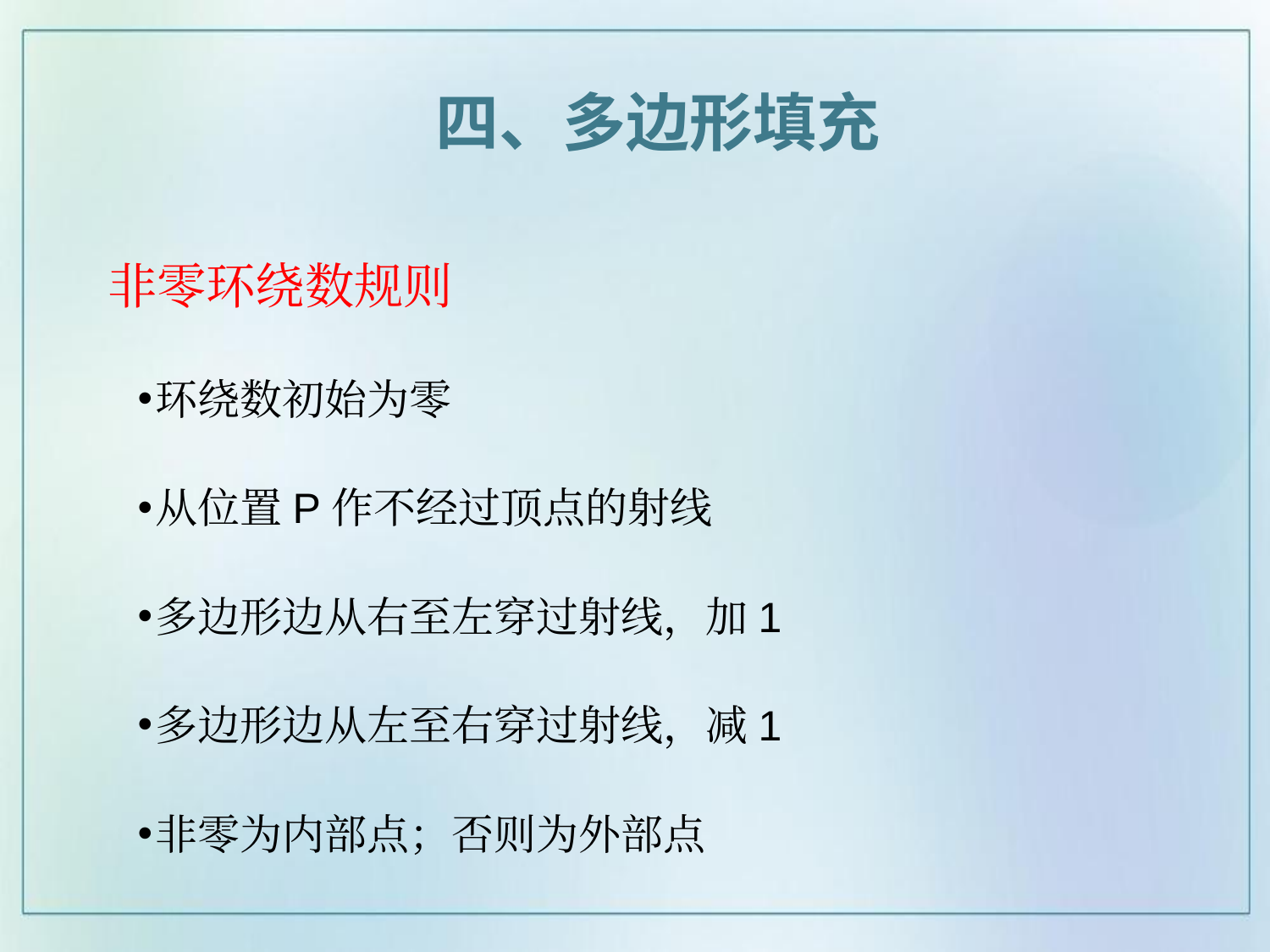

四、多边形填充
# 非零环绕数规则
环绕数初始为零
从位置P作不经过顶点的射线
多边形边从右至左穿过射线，加1
多边形边从左至右穿过射线，减1
非零为内部点；否则为外部点